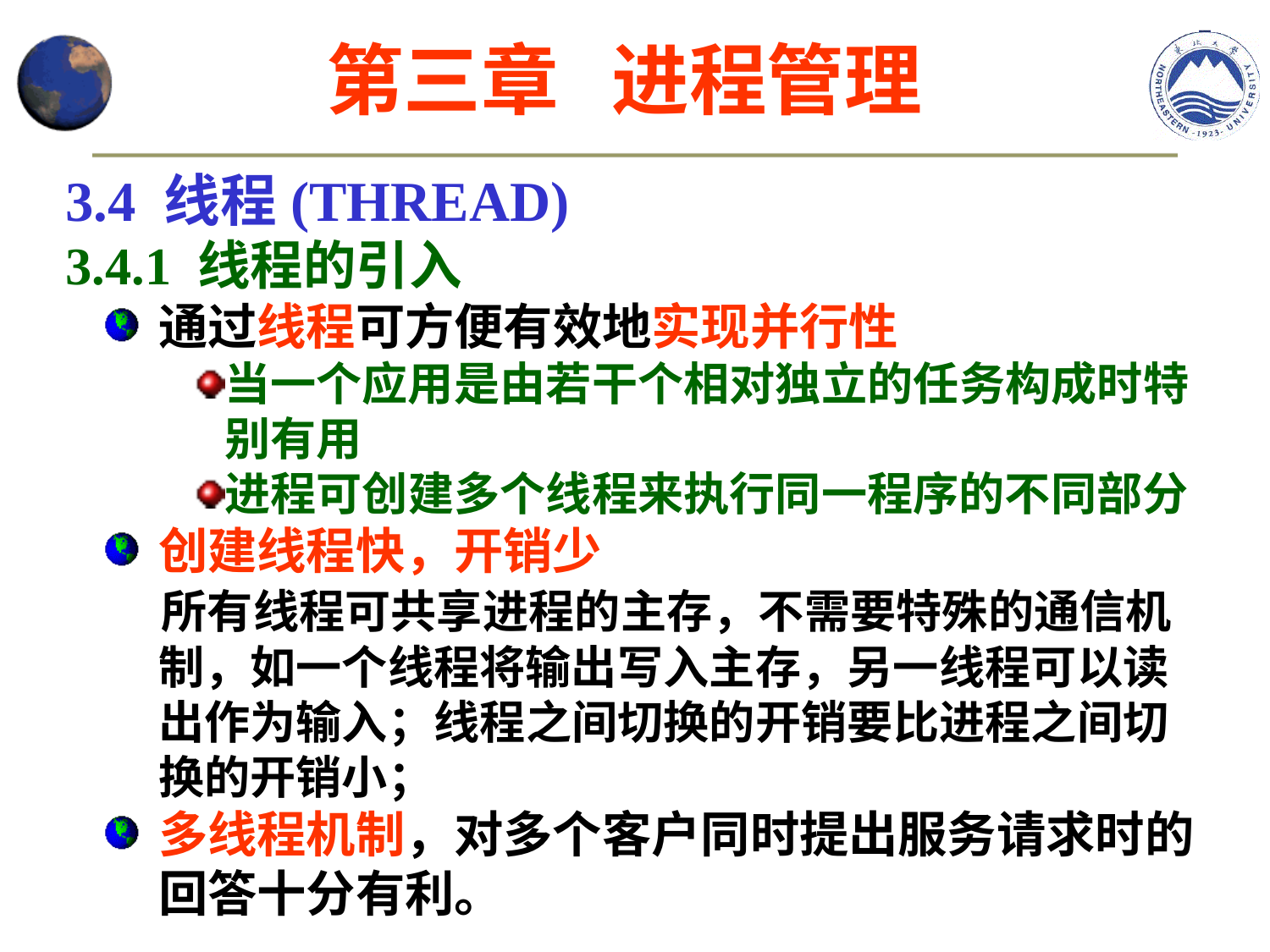

第三章   进程管理
3.4 线程(THREAD)
3.4.1 线程的引入
通过线程可方便有效地实现并行性
当一个应用是由若干个相对独立的任务构成时特别有用
进程可创建多个线程来执行同一程序的不同部分
创建线程快，开销少
    所有线程可共享进程的主存，不需要特殊的通信机制，如一个线程将输出写入主存，另一线程可以读出作为输入；线程之间切换的开销要比进程之间切换的开销小；
多线程机制，对多个客户同时提出服务请求时的回答十分有利。